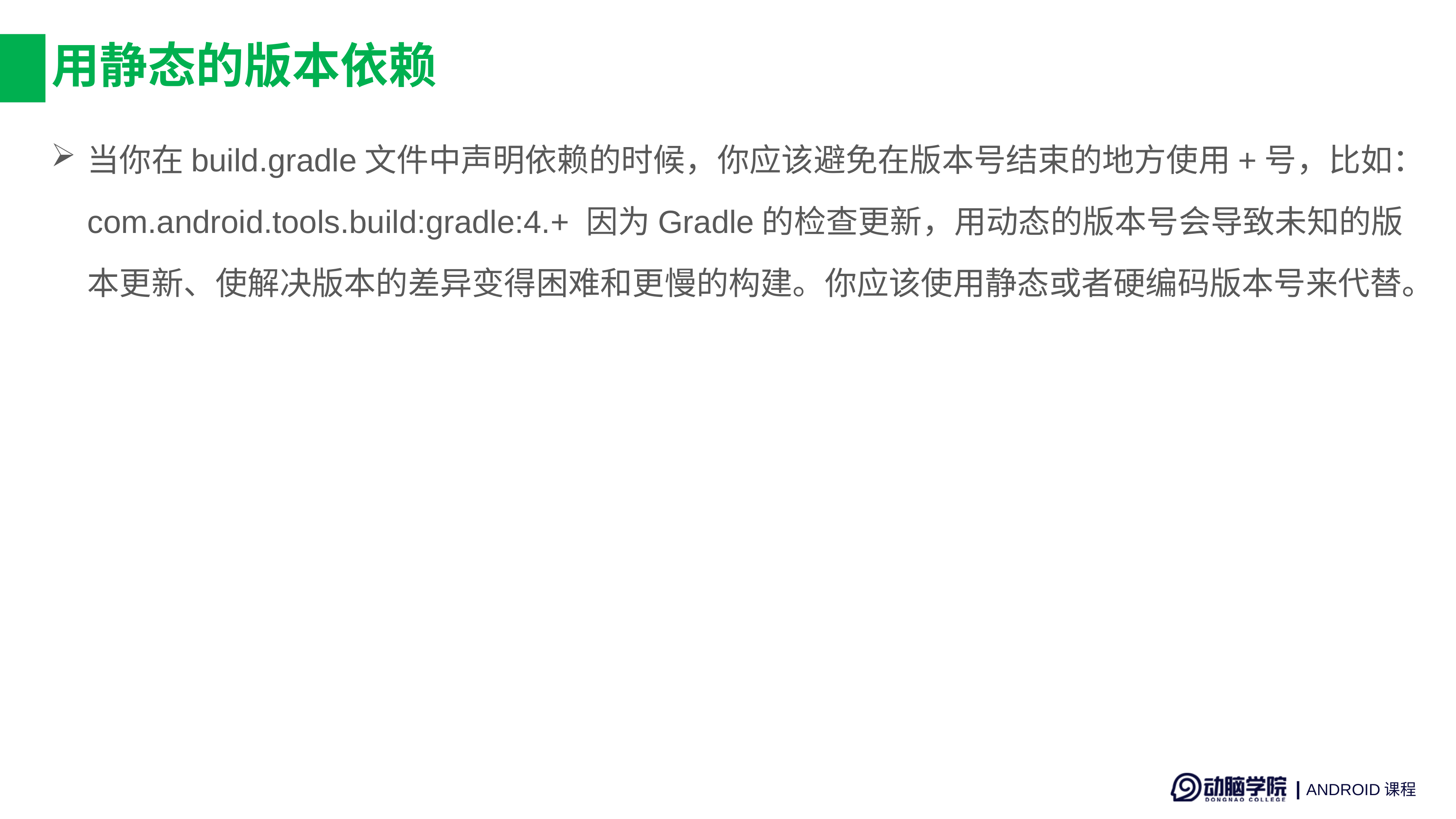

# 用静态的版本依赖
当你在build.gradle文件中声明依赖的时候，你应该避免在版本号结束的地方使用+号，比如：com.android.tools.build:gradle:4.+ 因为Gradle的检查更新，用动态的版本号会导致未知的版本更新、使解决版本的差异变得困难和更慢的构建。你应该使用静态或者硬编码版本号来代替。